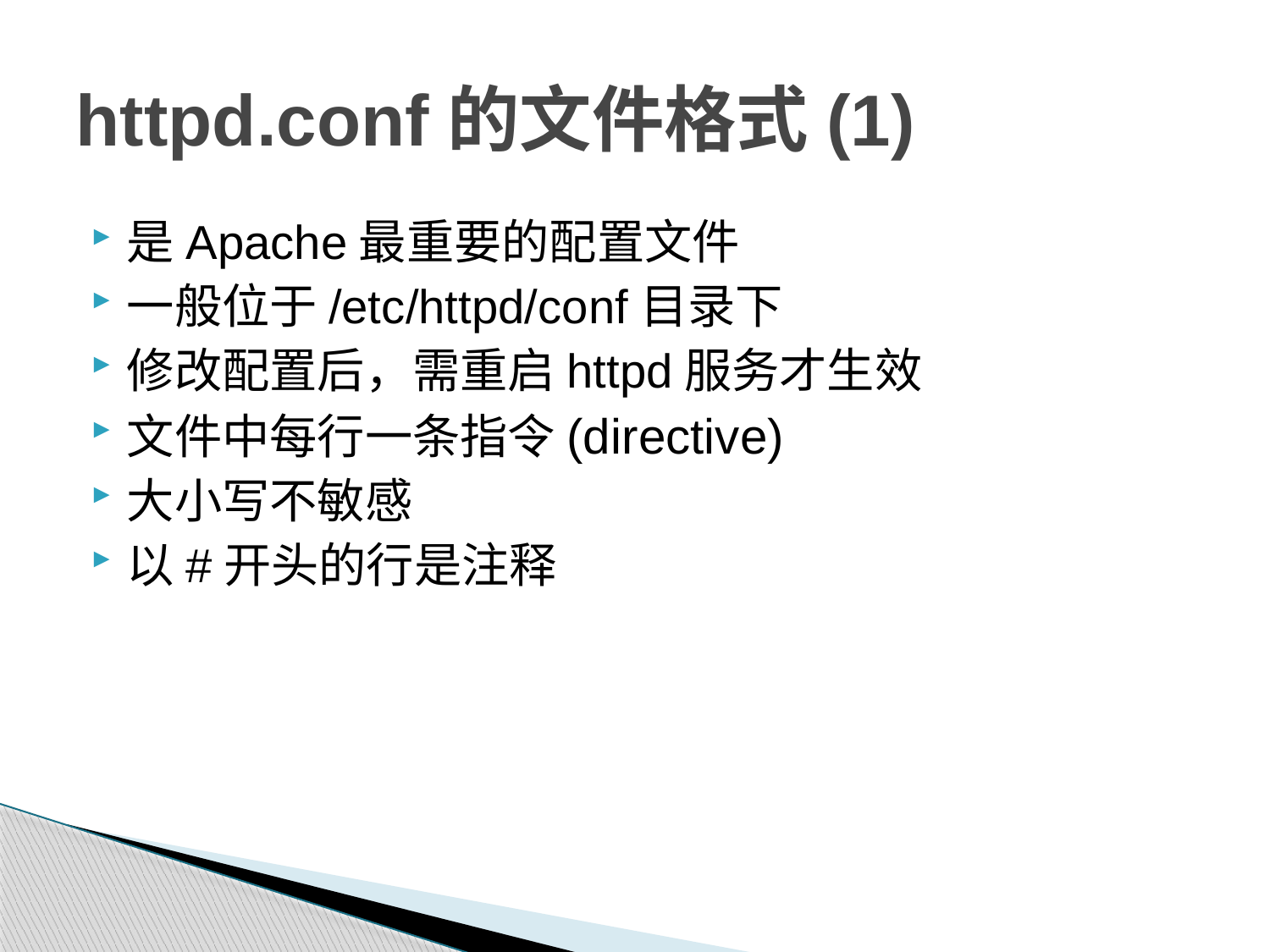

# httpd.conf的文件格式(1)
是Apache最重要的配置文件
一般位于/etc/httpd/conf目录下
修改配置后，需重启httpd服务才生效
文件中每行一条指令(directive)
大小写不敏感
以#开头的行是注释